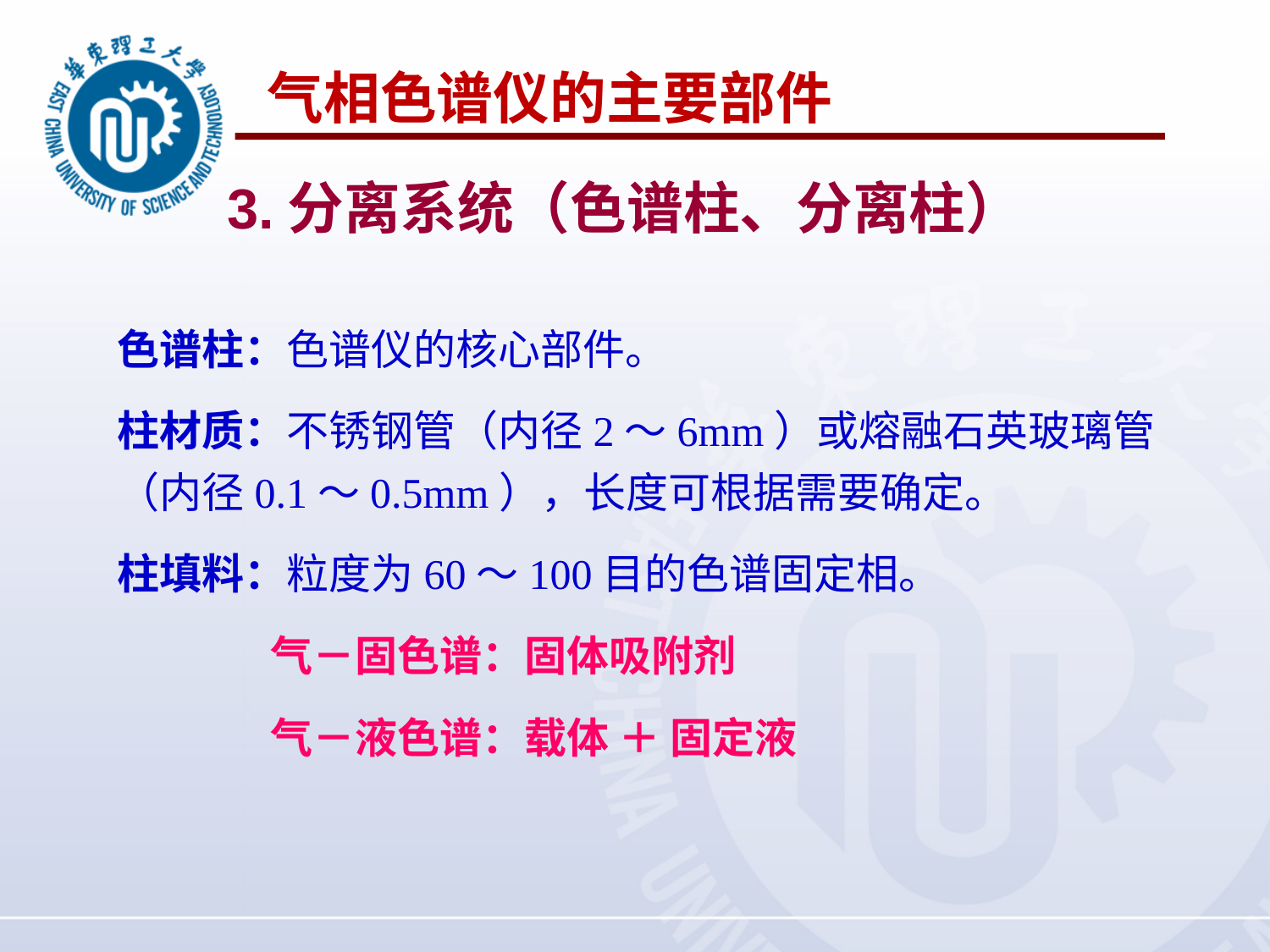

气相色谱仪的主要部件

3.分离系统（色谱柱、分离柱）
色谱柱：色谱仪的核心部件。
柱材质：不锈钢管（内径2～6mm）或熔融石英玻璃管（内径0.1～0.5mm），长度可根据需要确定。
柱填料：粒度为60～100目的色谱固定相。
               气－固色谱：固体吸附剂
               气－液色谱：载体 ＋ 固定液